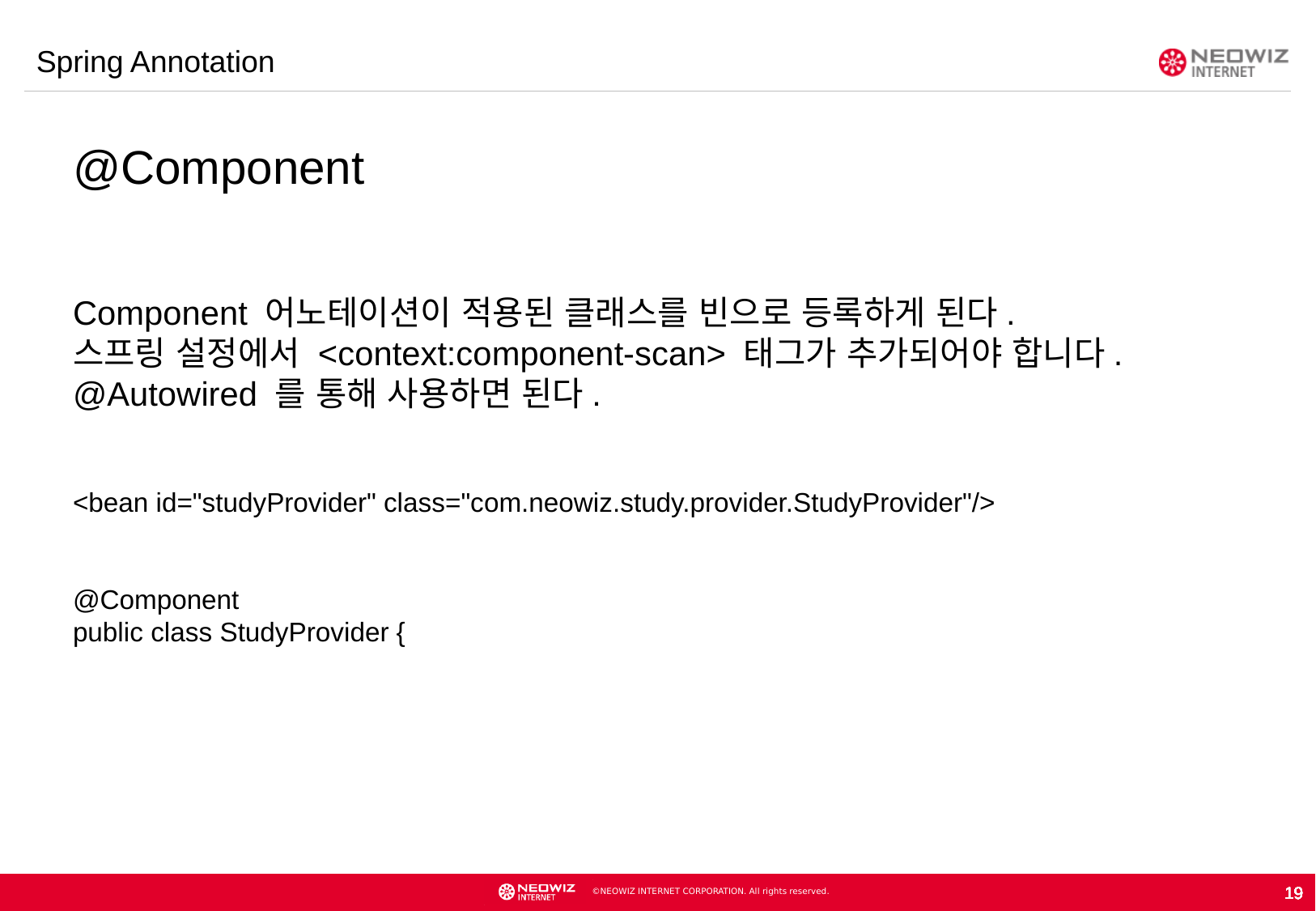

Spring Annotation

@Component

Component 어노테이션이 적용된 클래스를 빈으로 등록하게 된다.
스프링 설정에서 <context:component-scan> 태그가 추가되어야 합니다.
@Autowired 를 통해 사용하면 된다.

<bean id="studyProvider" class="com.neowiz.study.provider.StudyProvider"/>

@Component
public class StudyProvider {

19
19
19
19
19
19
19
19
19
19
19
19
19
19
19
19